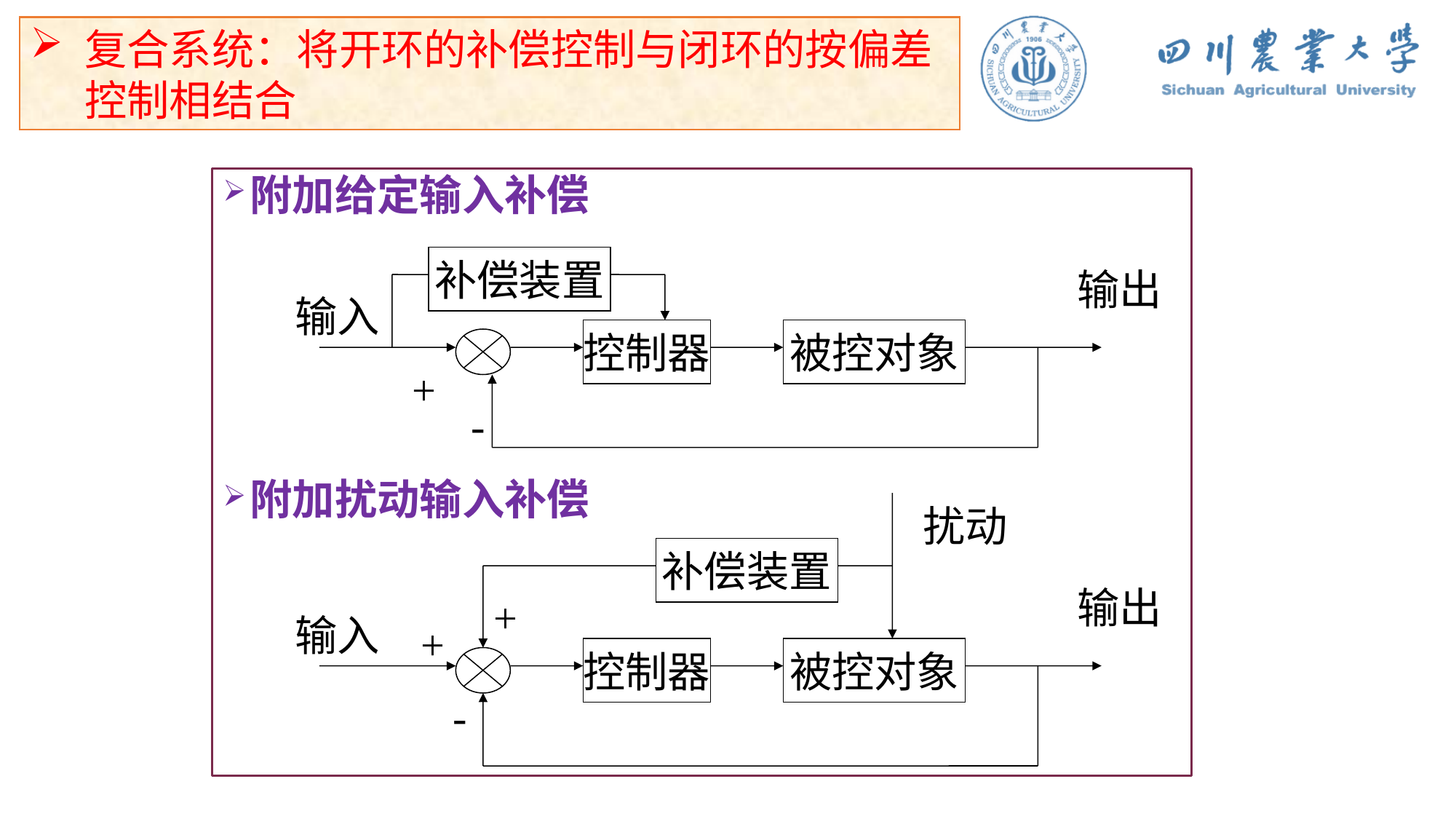

复合系统：将开环的补偿控制与闭环的按偏差控制相结合
附加给定输入补偿

附加扰动输入补偿
补偿装置
输出

输入
控制器
被控对象

+
-

扰动
补偿装置

输出
+
输入
+
控制器
被控对象

-